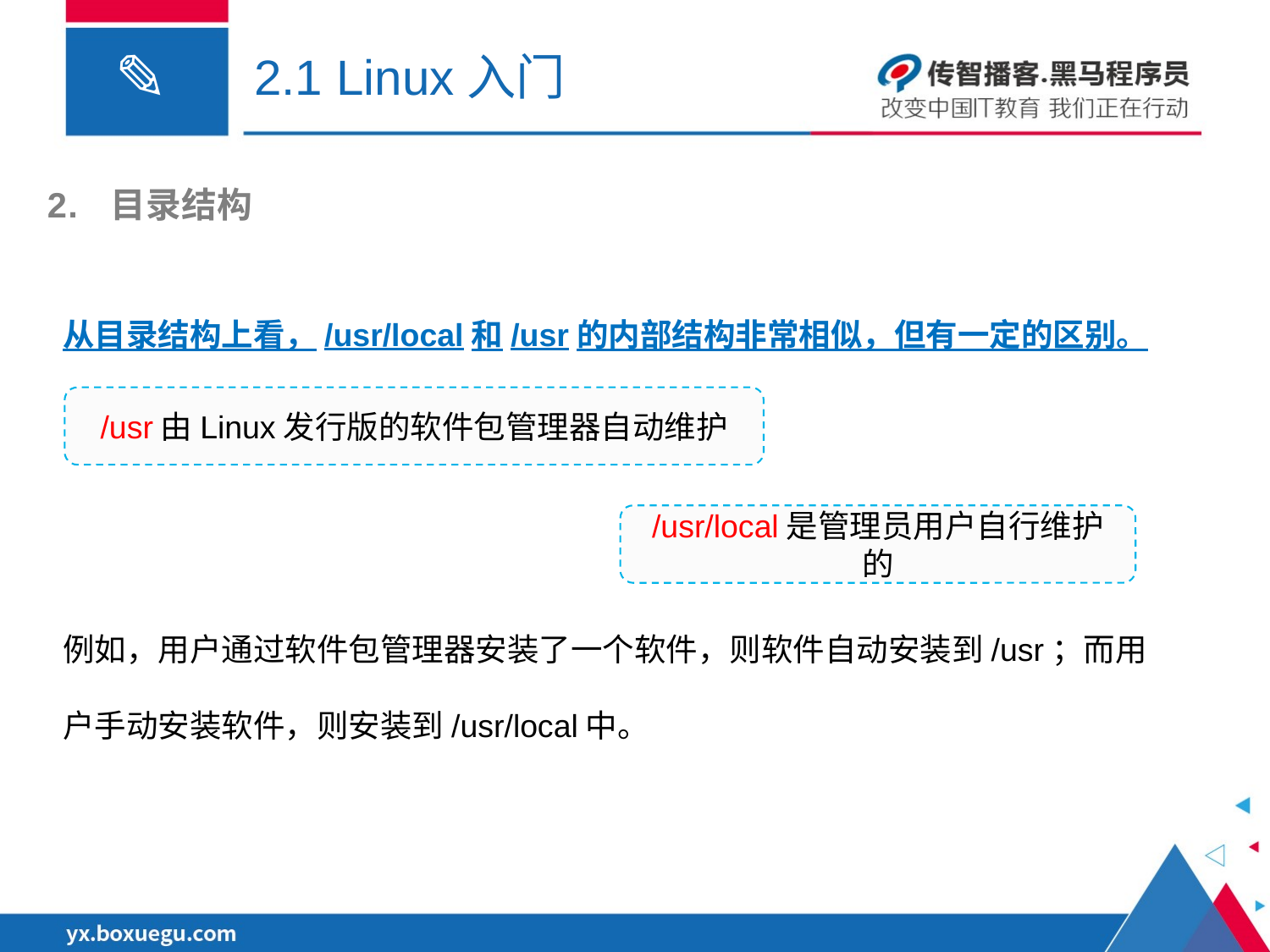

# 2.1 Linux入门
目录结构
从目录结构上看，/usr/local和/usr的内部结构非常相似，但有一定的区别。
/usr由Linux发行版的软件包管理器自动维护
/usr/local是管理员用户自行维护的
例如，用户通过软件包管理器安装了一个软件，则软件自动安装到/usr；而用户手动安装软件，则安装到/usr/local中。